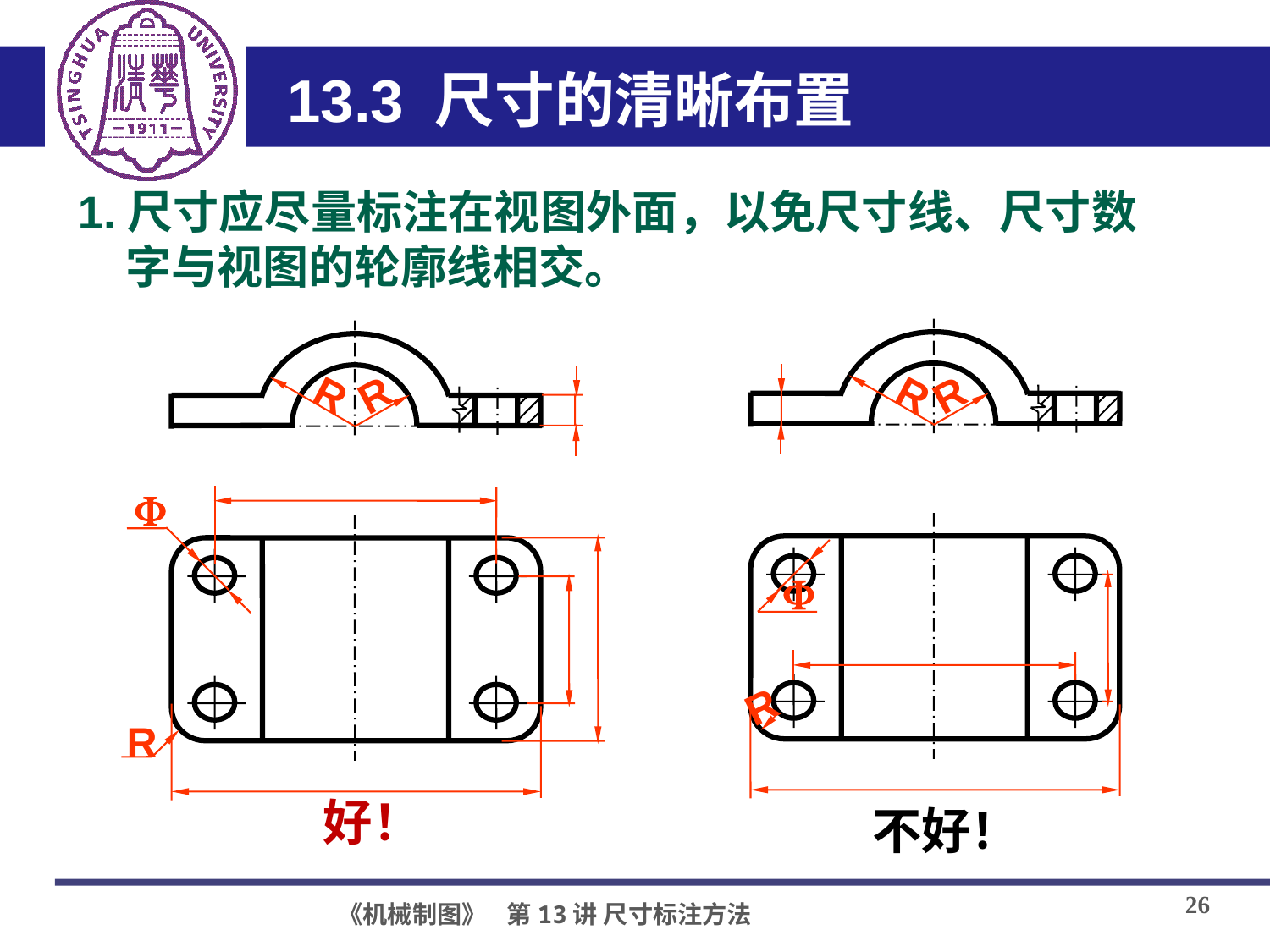

13.3 尺寸的清晰布置
1.尺寸应尽量标注在视图外面，以免尺寸线、尺寸数字与视图的轮廓线相交。

R
R
R
R

Φ

Φ

R

R

好！
不好！
26